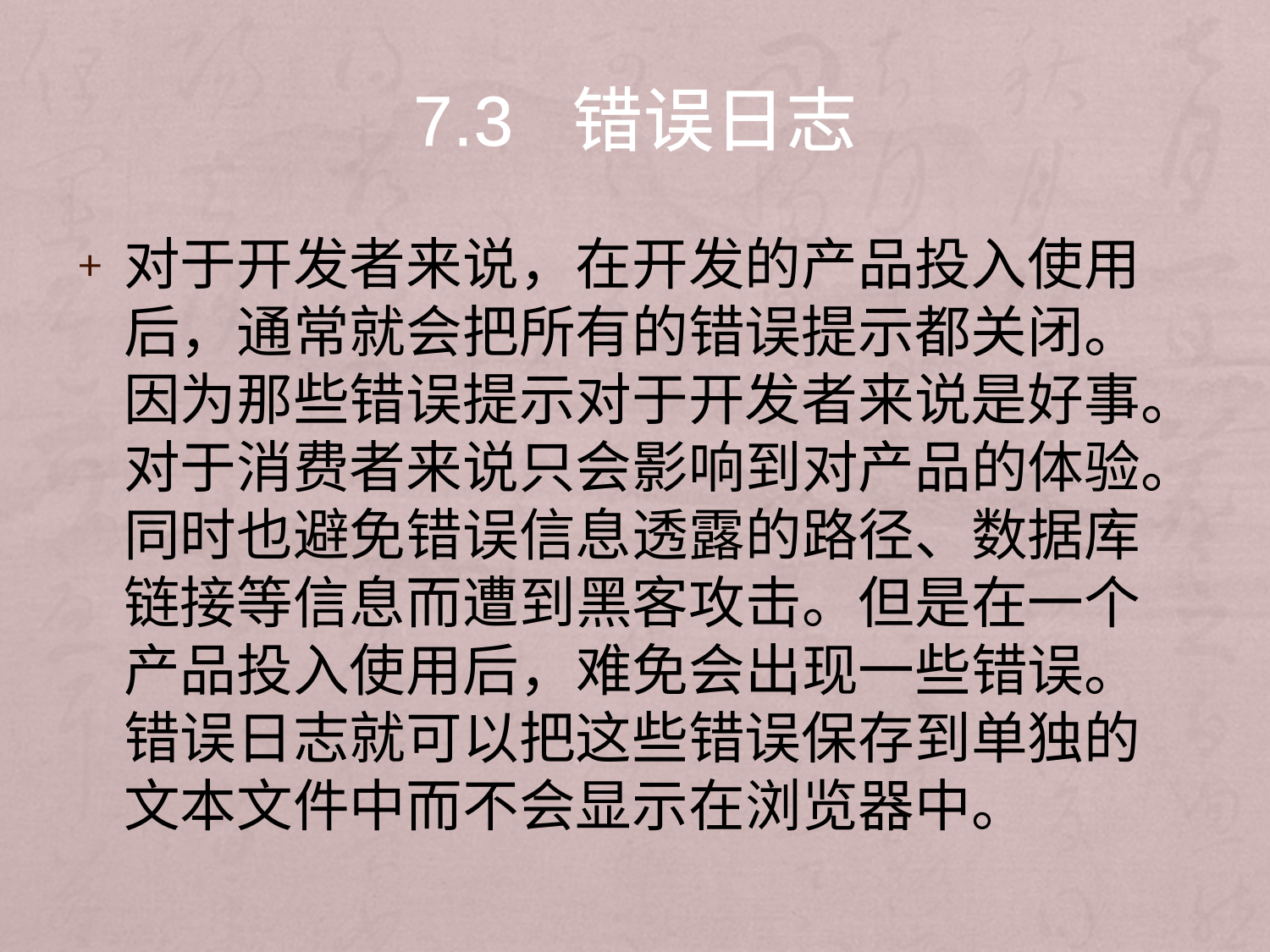

# 7.3  错误日志
对于开发者来说，在开发的产品投入使用后，通常就会把所有的错误提示都关闭。因为那些错误提示对于开发者来说是好事。对于消费者来说只会影响到对产品的体验。同时也避免错误信息透露的路径、数据库链接等信息而遭到黑客攻击。但是在一个产品投入使用后，难免会出现一些错误。错误日志就可以把这些错误保存到单独的文本文件中而不会显示在浏览器中。